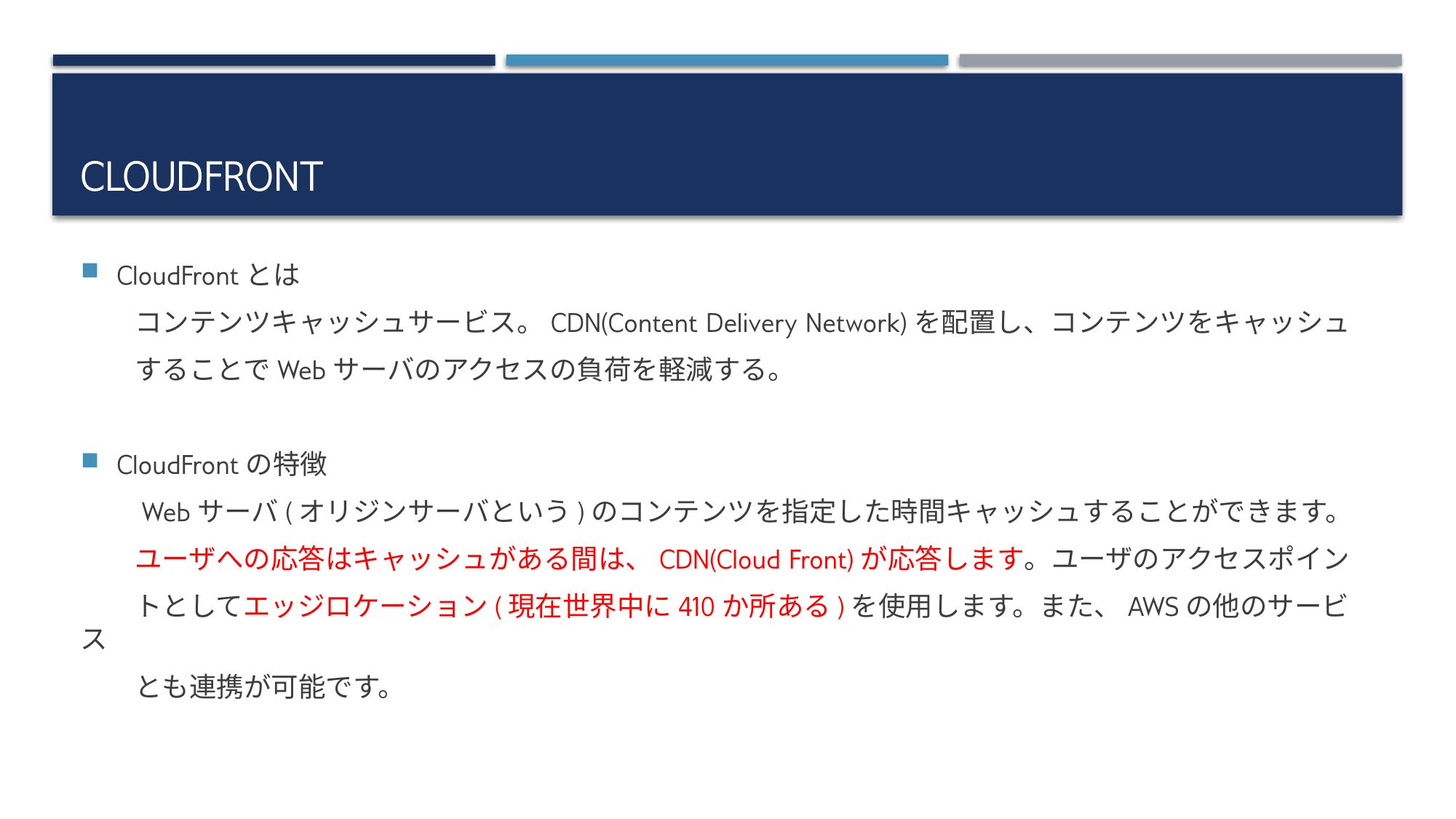

# CloudFront
CloudFrontとは
　　コンテンツキャッシュサービス。CDN(Content Delivery Network)を配置し、コンテンツをキャッシュ
　　することでWebサーバのアクセスの負荷を軽減する。

CloudFrontの特徴
　　Webサーバ(オリジンサーバという)のコンテンツを指定した時間キャッシュすることができます。
　　ユーザへの応答はキャッシュがある間は、CDN(Cloud Front)が応答します。ユーザのアクセスポイン
　　トとしてエッジロケーション(現在世界中に410か所ある)を使用します。また、AWSの他のサービス
　　とも連携が可能です。